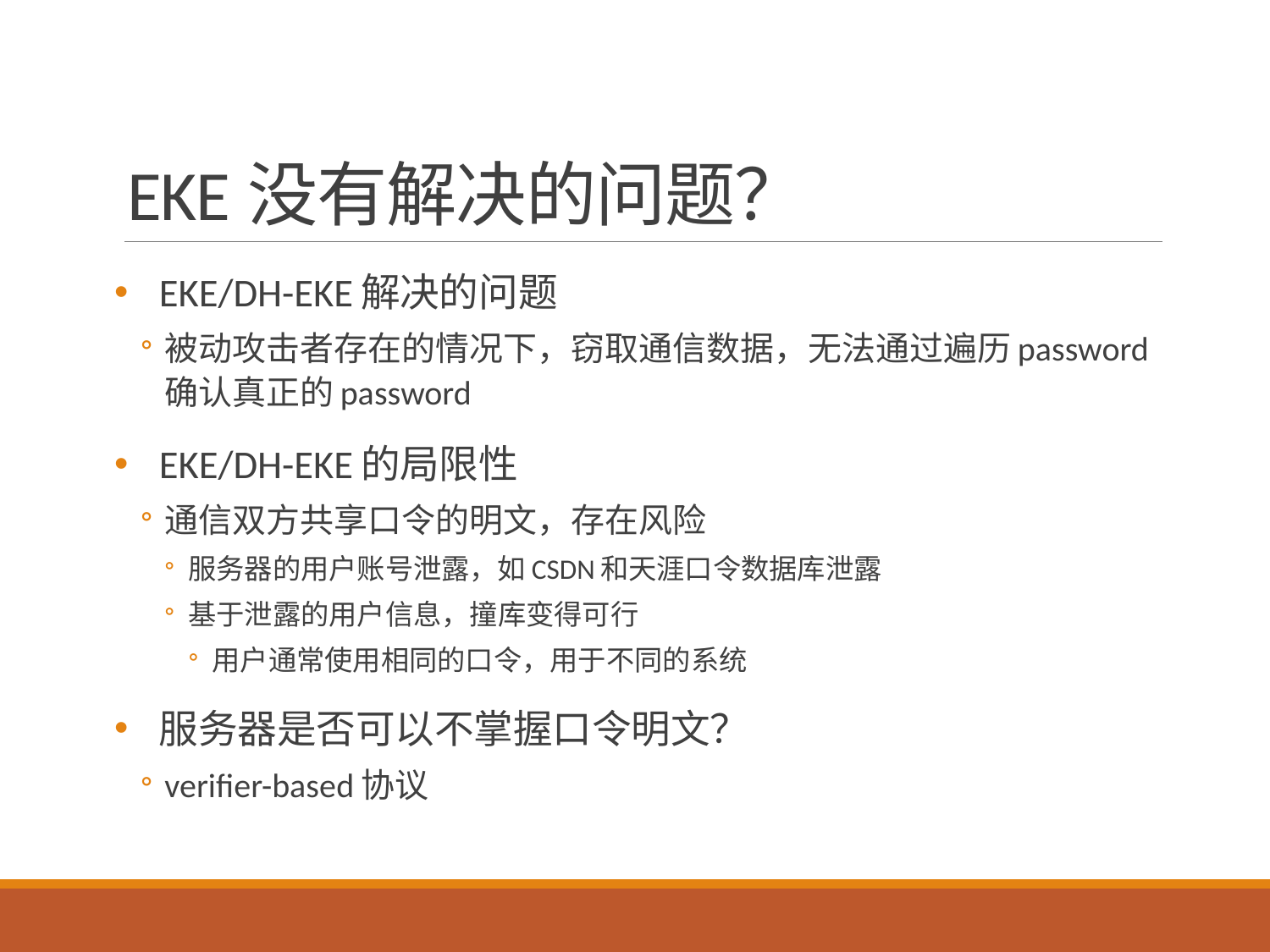

# EKE没有解决的问题？
EKE/DH-EKE解决的问题
被动攻击者存在的情况下，窃取通信数据，无法通过遍历password确认真正的password
EKE/DH-EKE的局限性
通信双方共享口令的明文，存在风险
服务器的用户账号泄露，如CSDN和天涯口令数据库泄露
基于泄露的用户信息，撞库变得可行
用户通常使用相同的口令，用于不同的系统
服务器是否可以不掌握口令明文？
verifier-based协议

35